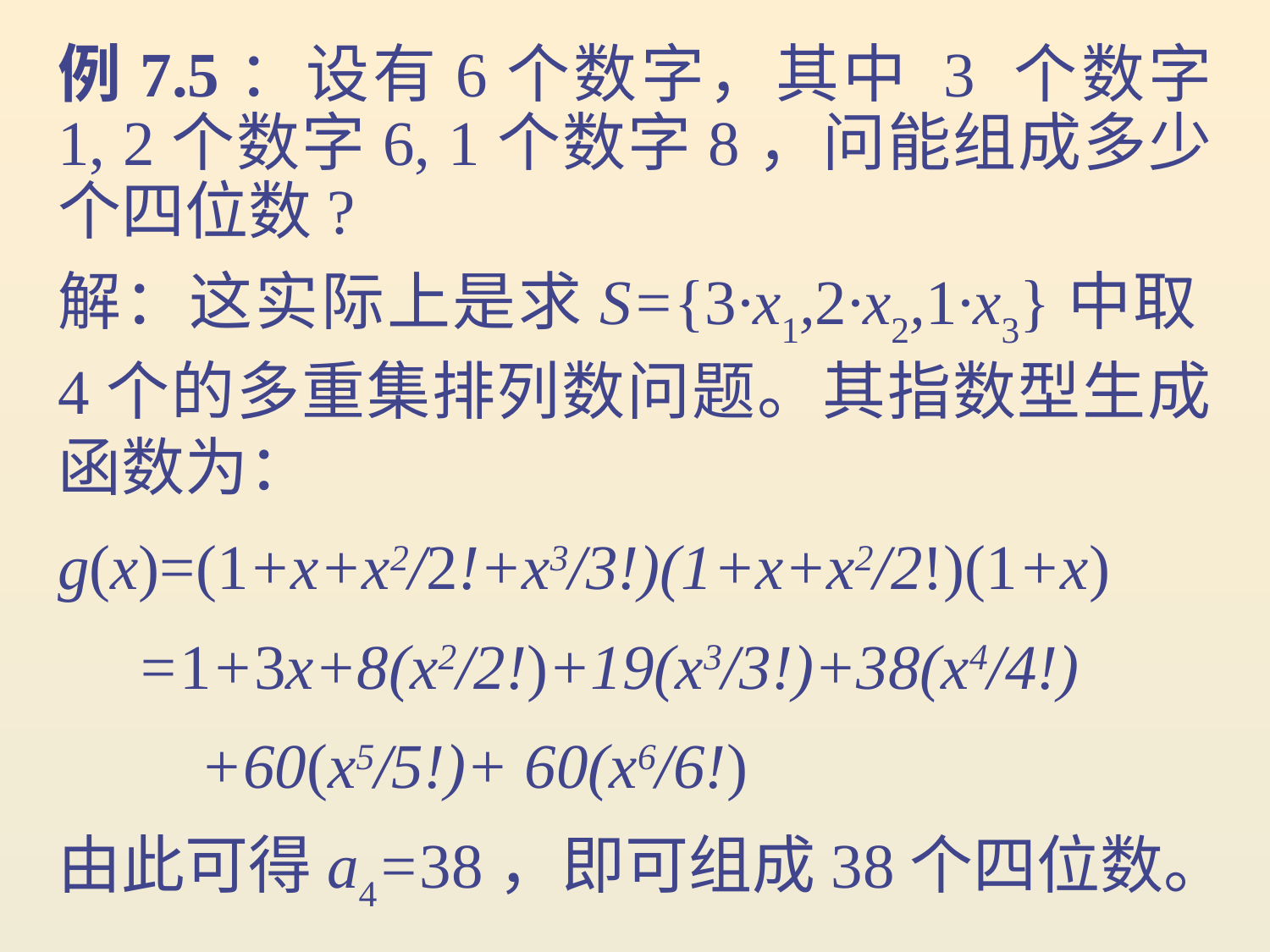

例7.5：设有6个数字，其中 3 个数字 1, 2个数字6, 1个数字8，问能组成多少个四位数?
解：这实际上是求S={3·x1,2·x2,1·x3}中取4个的多重集排列数问题。其指数型生成函数为：
g(x)=(1+x+x2/2!+x3/3!)(1+x+x2/2!)(1+x)
     =1+3x+8(x2/2!)+19(x3/3!)+38(x4/4!)
         +60(x5/5!)+ 60(x6/6!)
由此可得a4=38，即可组成38个四位数。